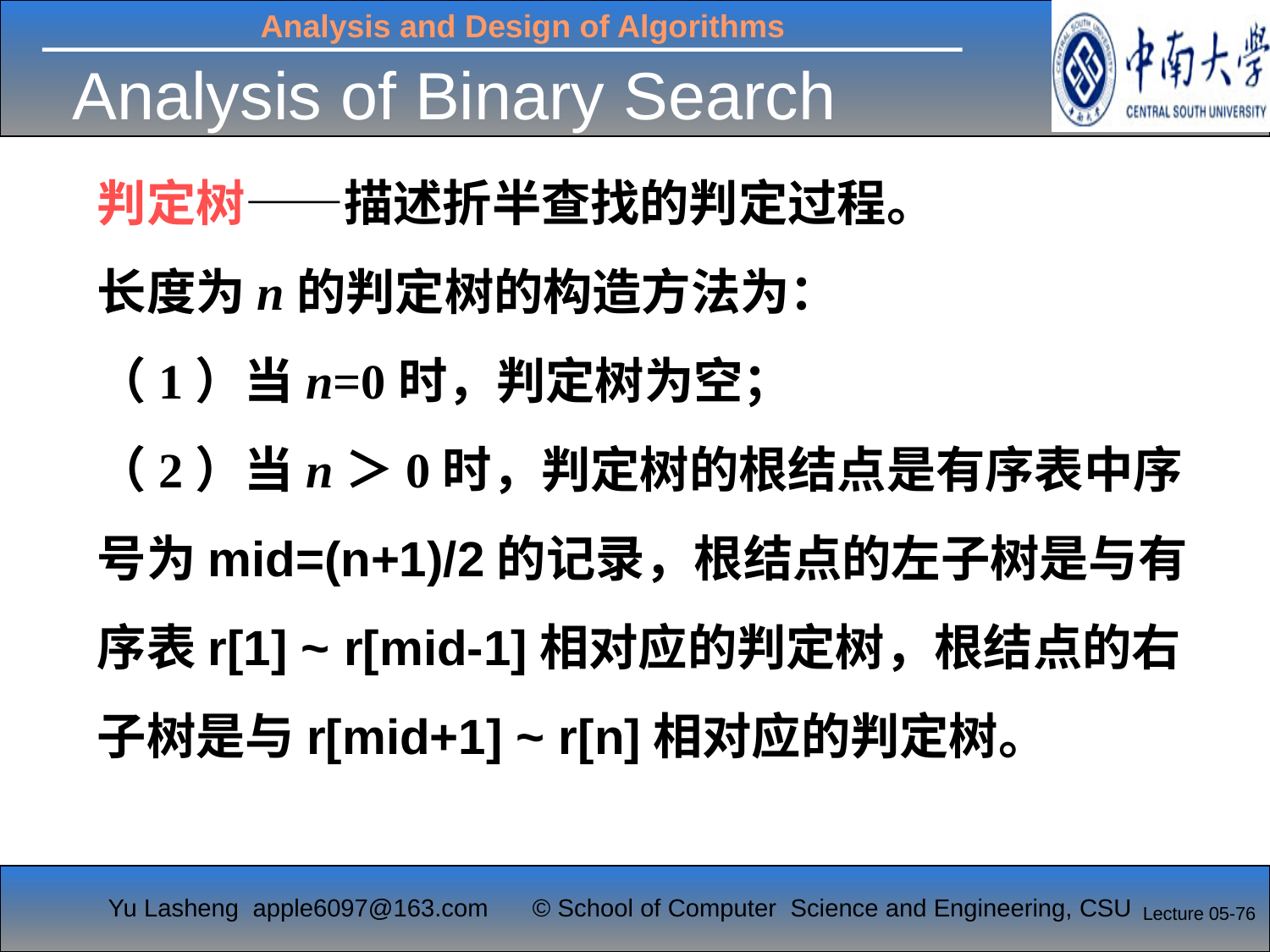

# Analysis of Binary Search
判定树——描述折半查找的判定过程。
长度为n的判定树的构造方法为：
（1）当n=0时，判定树为空；
（2）当n＞0时，判定树的根结点是有序表中序号为mid=(n+1)/2的记录，根结点的左子树是与有序表r[1] ~ r[mid-1]相对应的判定树，根结点的右子树是与r[mid+1] ~ r[n]相对应的判定树。

Lecture 05-76